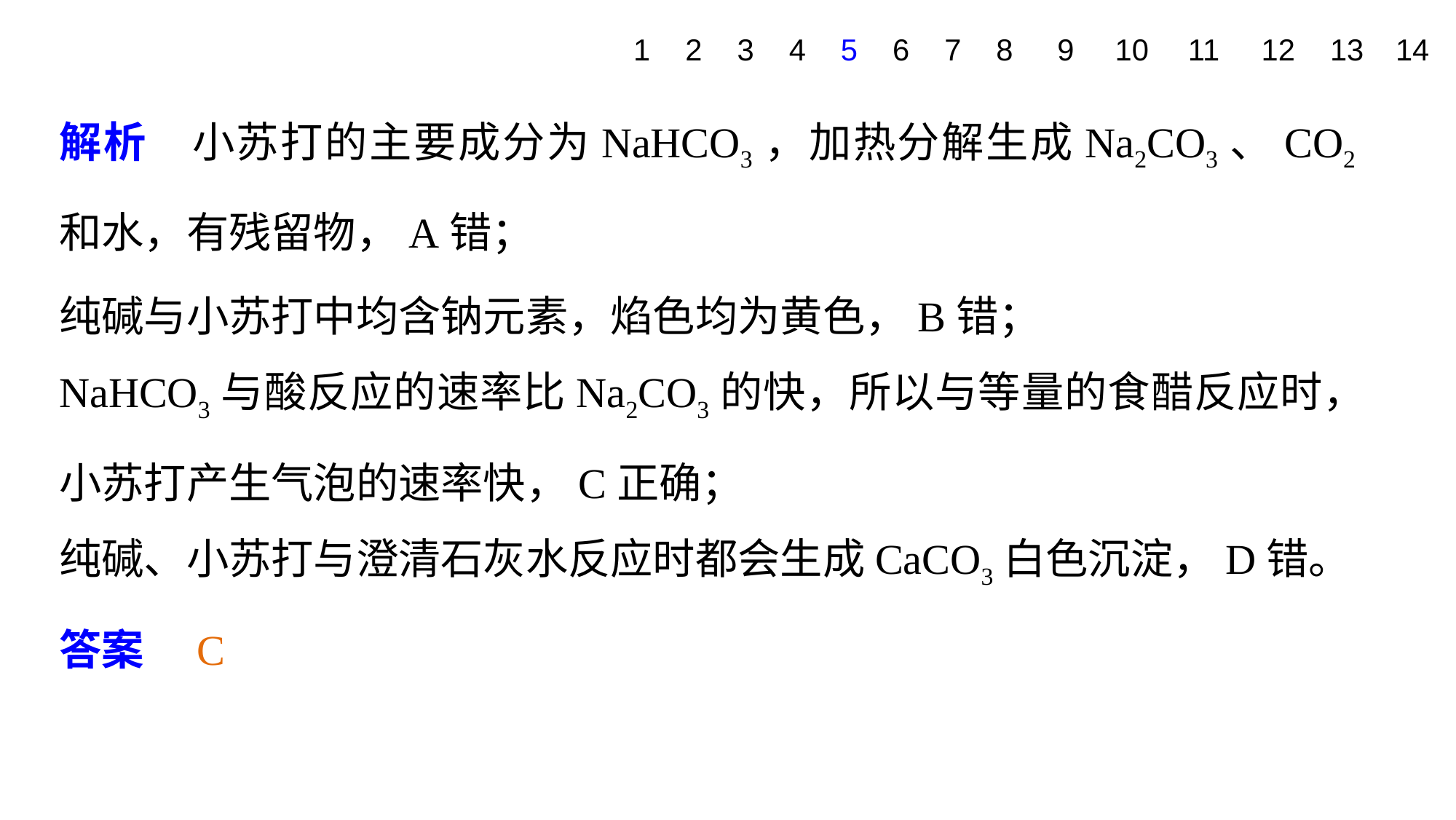

1
2
3
4
5
6
7
8
9
10
11
12
13
14
解析　小苏打的主要成分为NaHCO3，加热分解生成Na2CO3、CO2和水，有残留物，A错；
纯碱与小苏打中均含钠元素，焰色均为黄色，B错；
NaHCO3与酸反应的速率比Na2CO3的快，所以与等量的食醋反应时，小苏打产生气泡的速率快，C正确；
纯碱、小苏打与澄清石灰水反应时都会生成CaCO3白色沉淀，D错。
答案　C